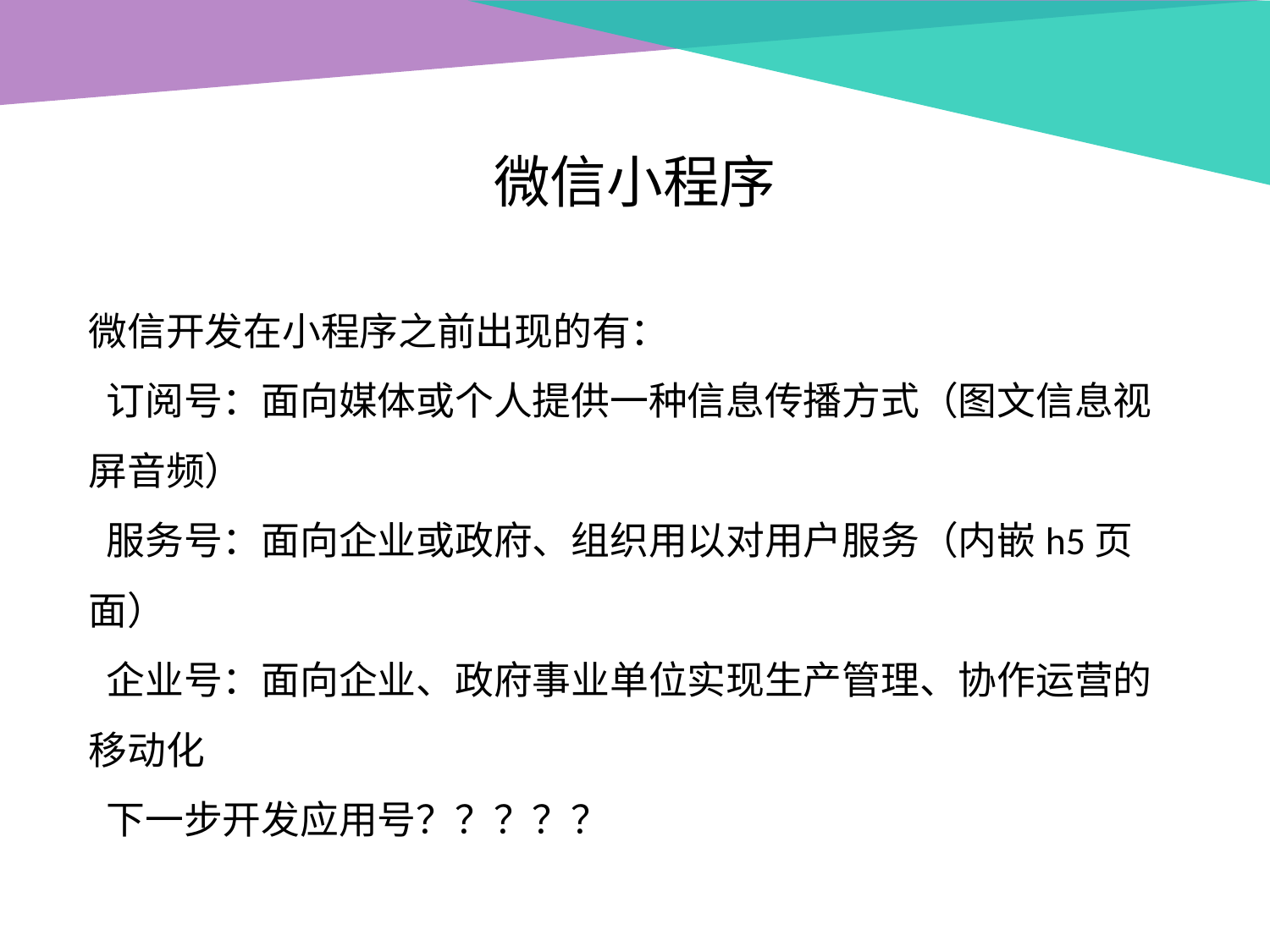

微信小程序

微信开发在小程序之前出现的有：
 订阅号：面向媒体或个人提供一种信息传播方式（图文信息视屏音频）
 服务号：面向企业或政府、组织用以对用户服务（内嵌h5页面）
 企业号：面向企业、政府事业单位实现生产管理、协作运营的移动化
 下一步开发应用号？？？？？